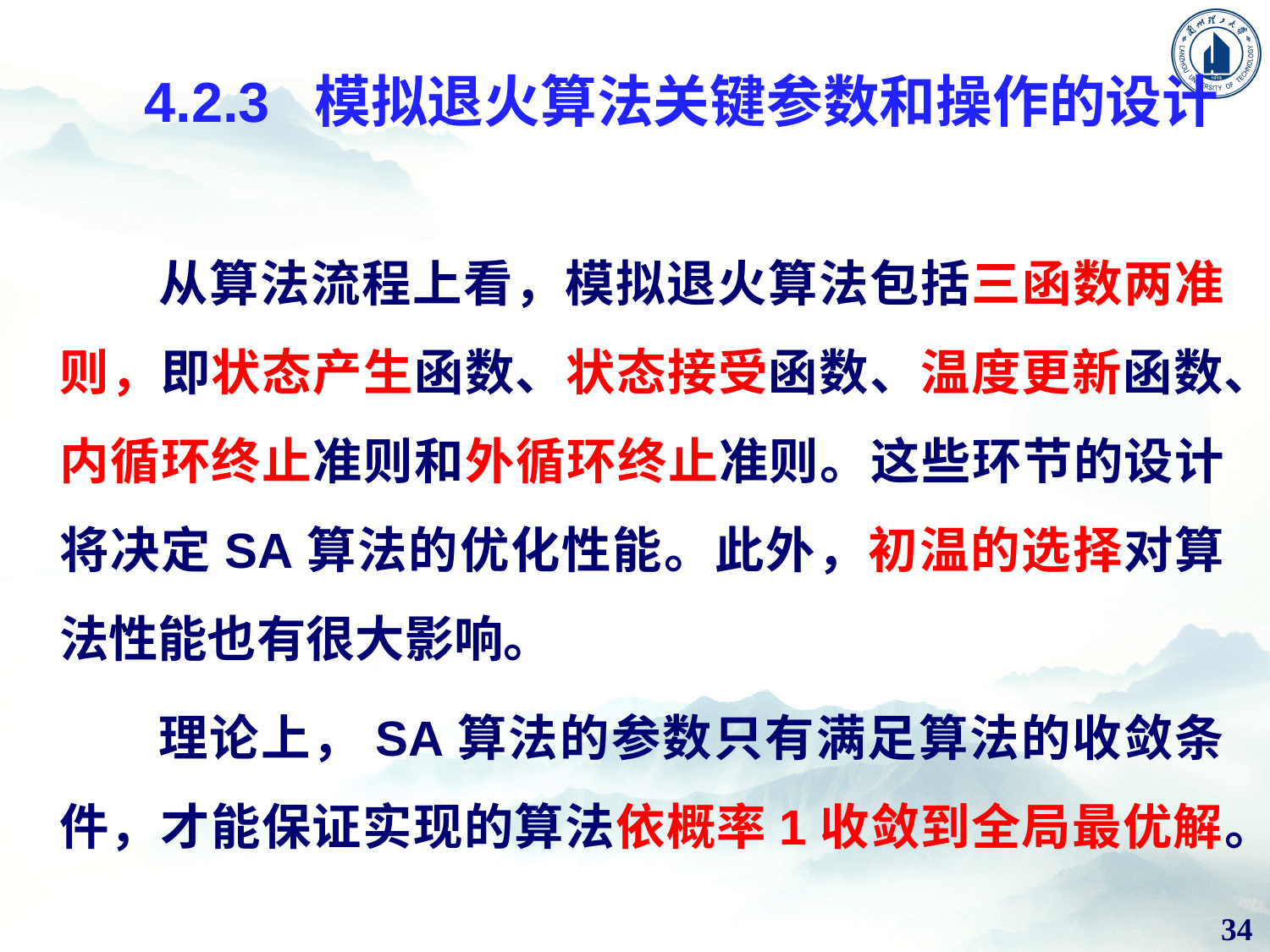

4.2.3  模拟退火算法关键参数和操作的设计
从算法流程上看，模拟退火算法包括三函数两准则，即状态产生函数、状态接受函数、温度更新函数、内循环终止准则和外循环终止准则。这些环节的设计将决定SA算法的优化性能。此外，初温的选择对算法性能也有很大影响。
理论上，SA算法的参数只有满足算法的收敛条件，才能保证实现的算法依概率1收敛到全局最优解。

34